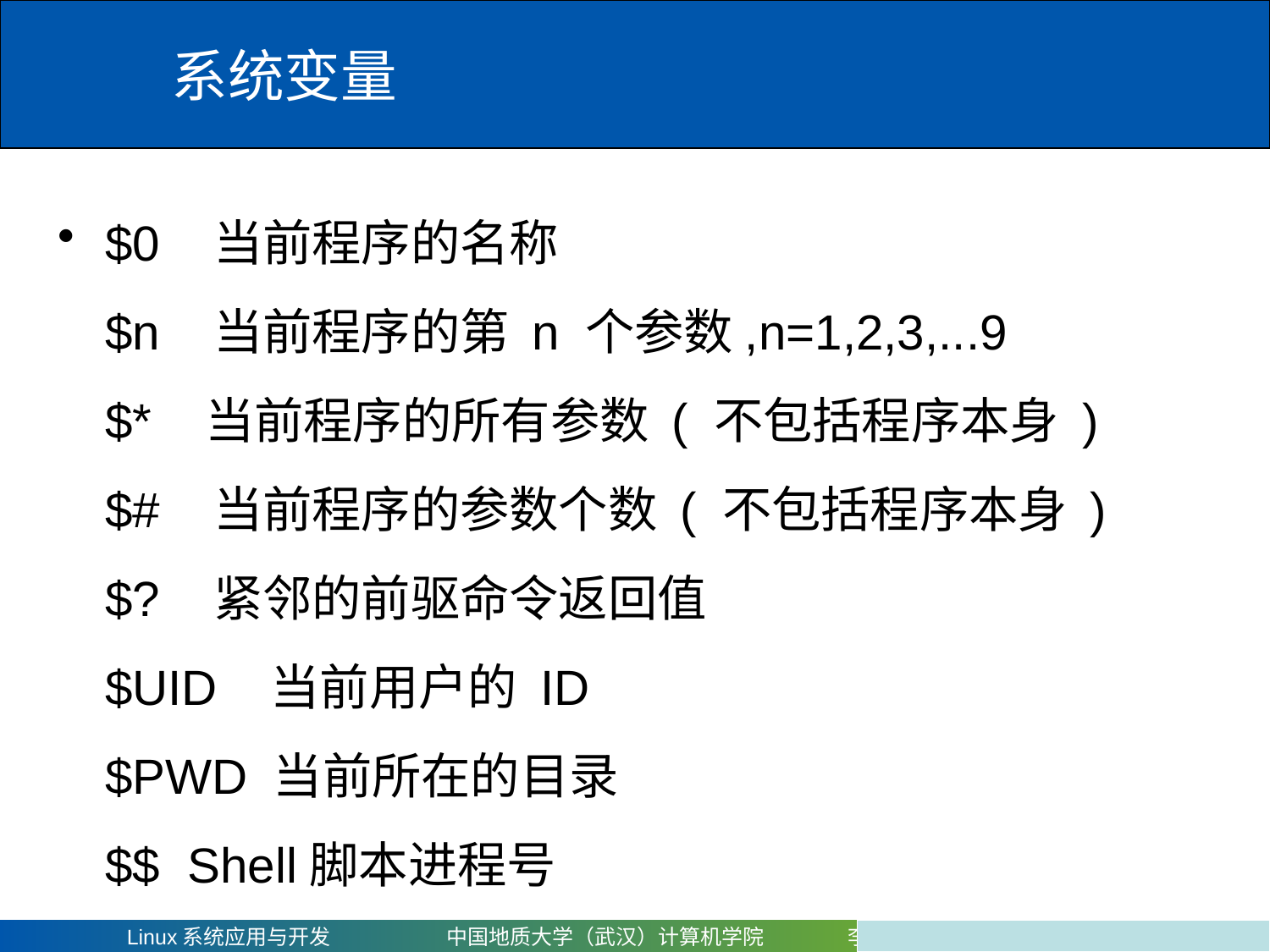

# 系统变量
$0   当前程序的名称 
$n   当前程序的第 n 个参数,n=1,2,3,...9 
$*   当前程序的所有参数 ( 不包括程序本身 )
$#   当前程序的参数个数 ( 不包括程序本身 ) 
$?   紧邻的前驱命令返回值
$UID   当前用户的 ID 
$PWD 当前所在的目录 
$$  Shell脚本进程号